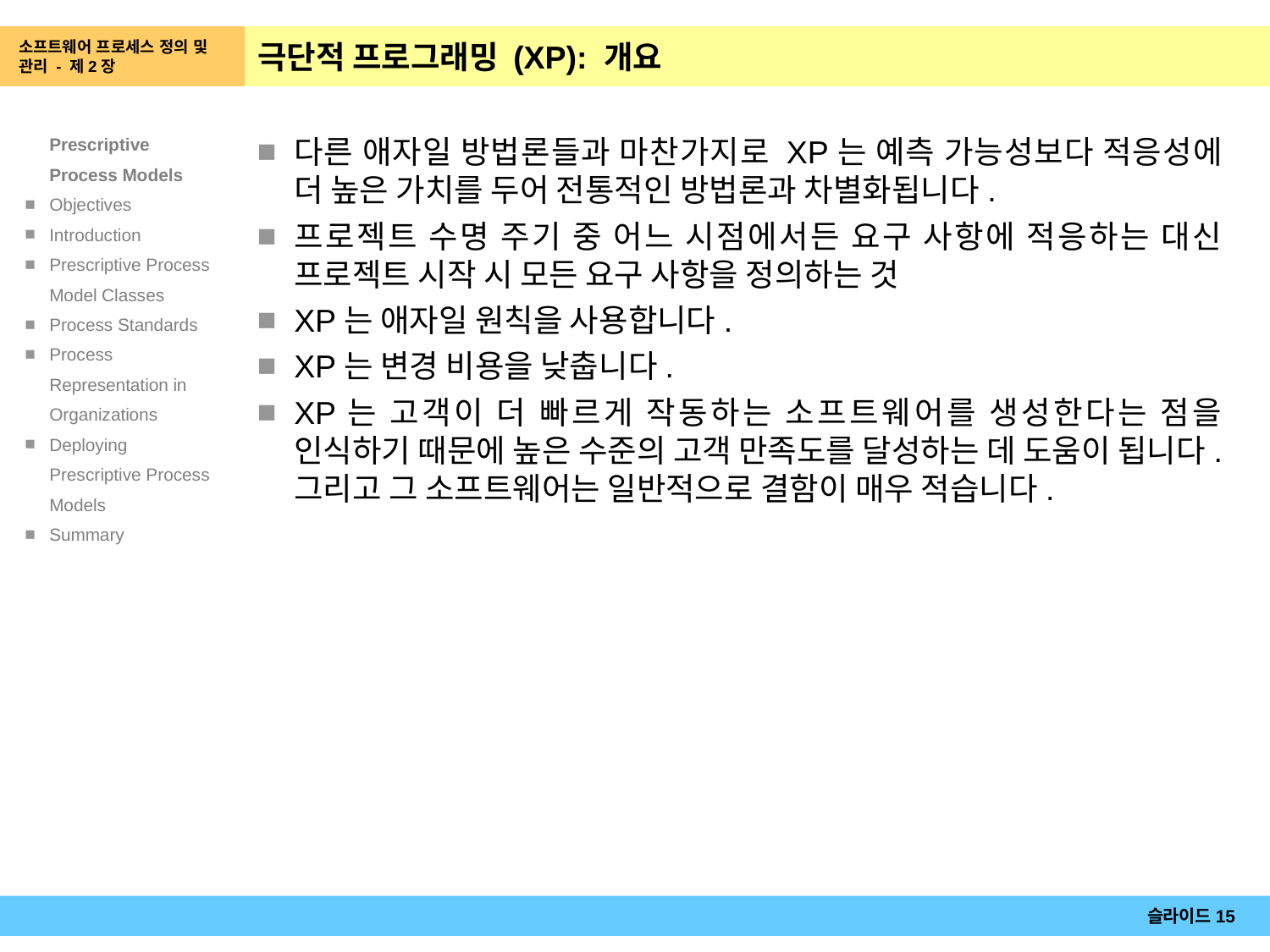

소프트웨어 프로세스 정의 및 관리 - 제2장
# 극단적 프로그래밍 (XP): 개요
다른 애자일 방법론들과 마찬가지로 XP는 예측 가능성보다 적응성에 더 높은 가치를 두어 전통적인 방법론과 차별화됩니다.
프로젝트 수명 주기 중 어느 시점에서든 요구 사항에 적응하는 대신 프로젝트 시작 시 모든 요구 사항을 정의하는 것
XP는 애자일 원칙을 사용합니다.
XP는 변경 비용을 낮춥니다.
XP는 고객이 더 빠르게 작동하는 소프트웨어를 생성한다는 점을 인식하기 때문에 높은 수준의 고객 만족도를 달성하는 데 도움이 됩니다. 그리고 그 소프트웨어는 일반적으로 결함이 매우 적습니다.
슬라이드15